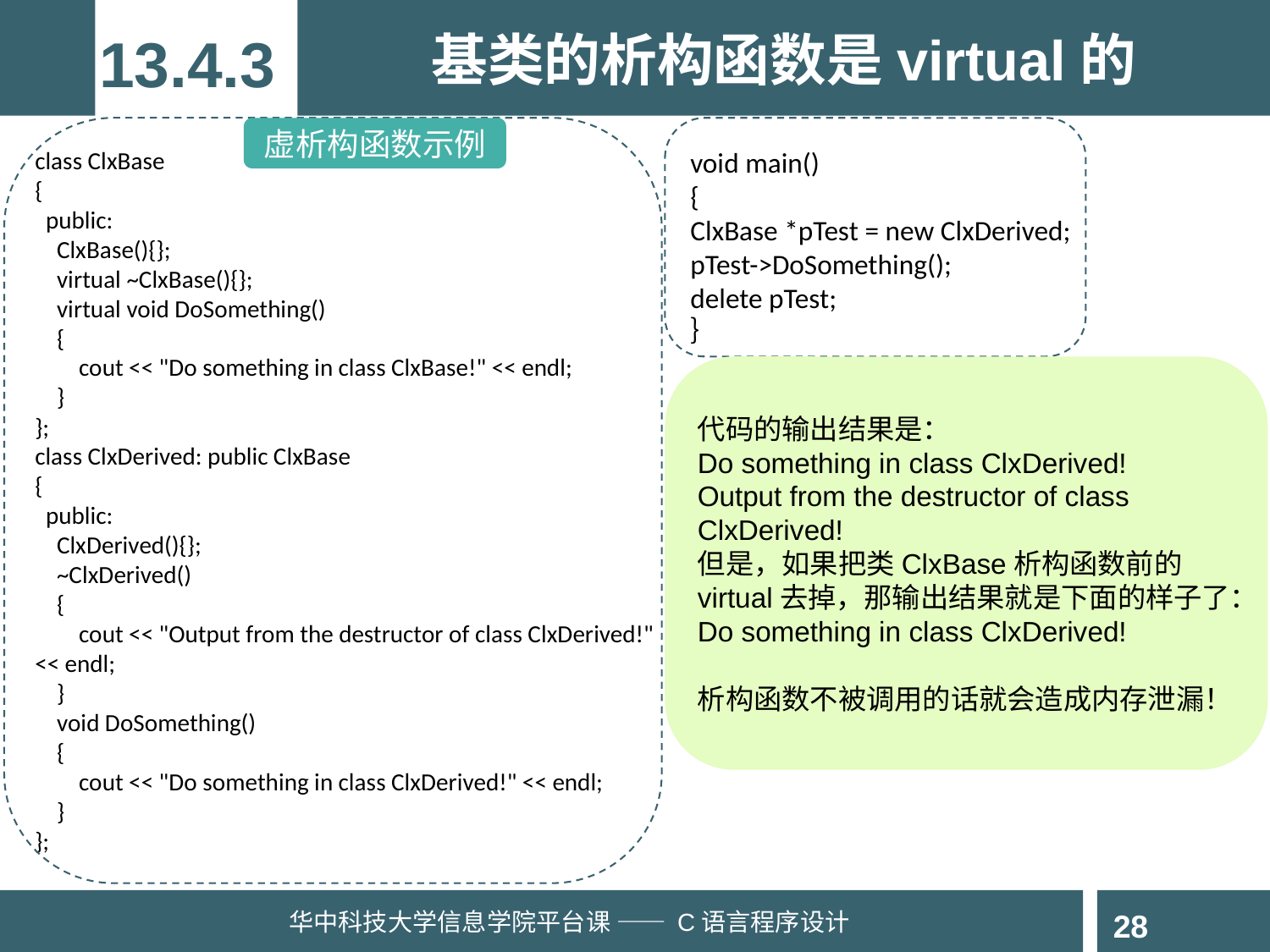

基类的析构函数是virtual的
13.4.3

虚析构函数示例

class ClxBase
{
  public:
    ClxBase(){};
    virtual ~ClxBase(){};
    virtual void DoSomething()
    {
        cout << "Do something in class ClxBase!" << endl;
    }
};
class ClxDerived: public ClxBase
{
  public:
    ClxDerived(){};
    ~ClxDerived()
    {
        cout << "Output from the destructor of class ClxDerived!" << endl;
    }
    void DoSomething()
    {
        cout << "Do something in class ClxDerived!" << endl;
    }
};
void main()
{
ClxBase *pTest = new ClxDerived;
pTest->DoSomething();
delete pTest;
｝
代码的输出结果是：
Do something in class ClxDerived!
Output from the destructor of class ClxDerived!
但是，如果把类ClxBase析构函数前的virtual去掉，那输出结果就是下面的样子了：
Do something in class ClxDerived!

析构函数不被调用的话就会造成内存泄漏！